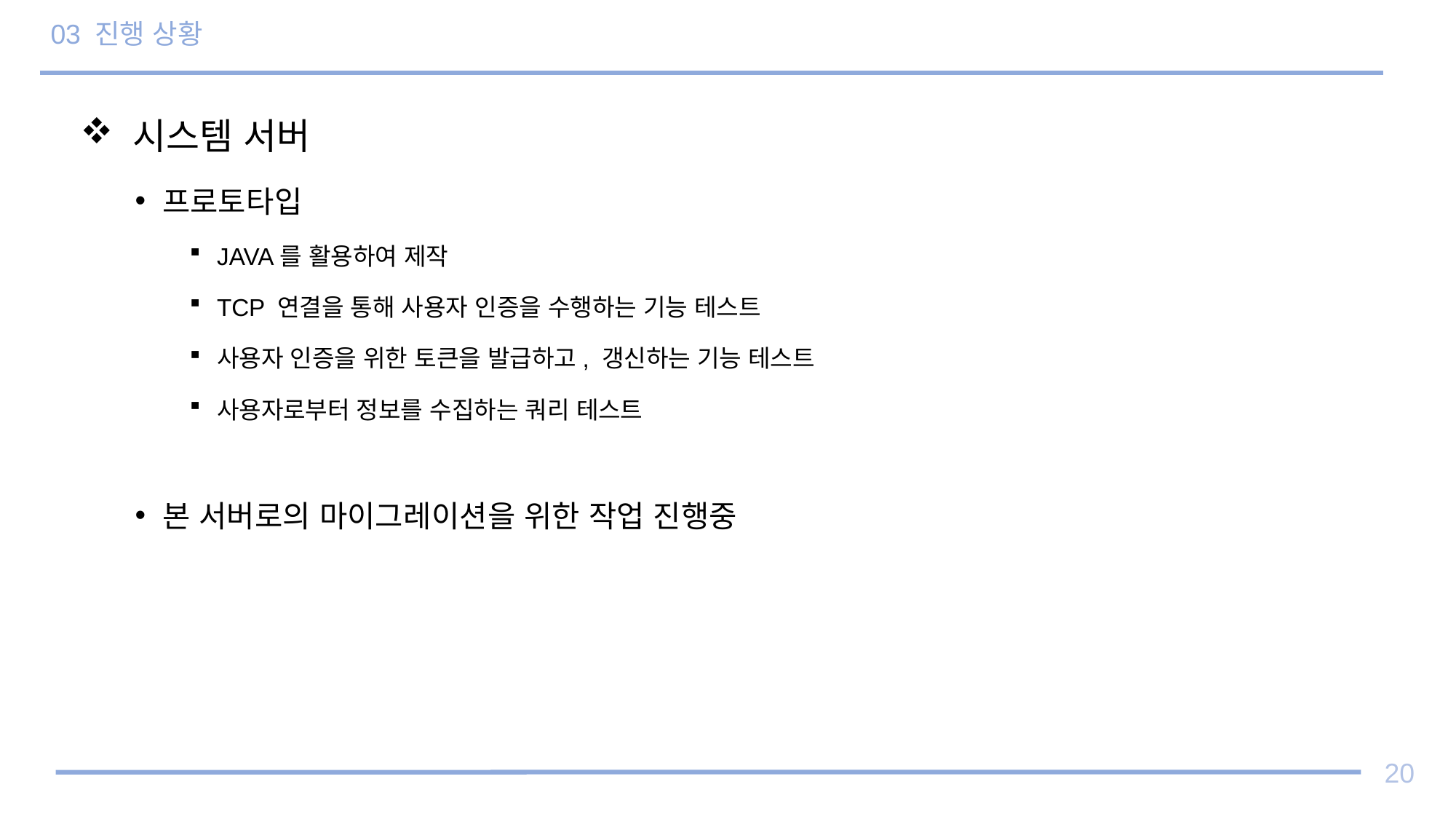

# 03 진행 상황
 시스템 서버
프로토타입
JAVA를 활용하여 제작
TCP 연결을 통해 사용자 인증을 수행하는 기능 테스트
사용자 인증을 위한 토큰을 발급하고, 갱신하는 기능 테스트
사용자로부터 정보를 수집하는 쿼리 테스트

본 서버로의 마이그레이션을 위한 작업 진행중

20